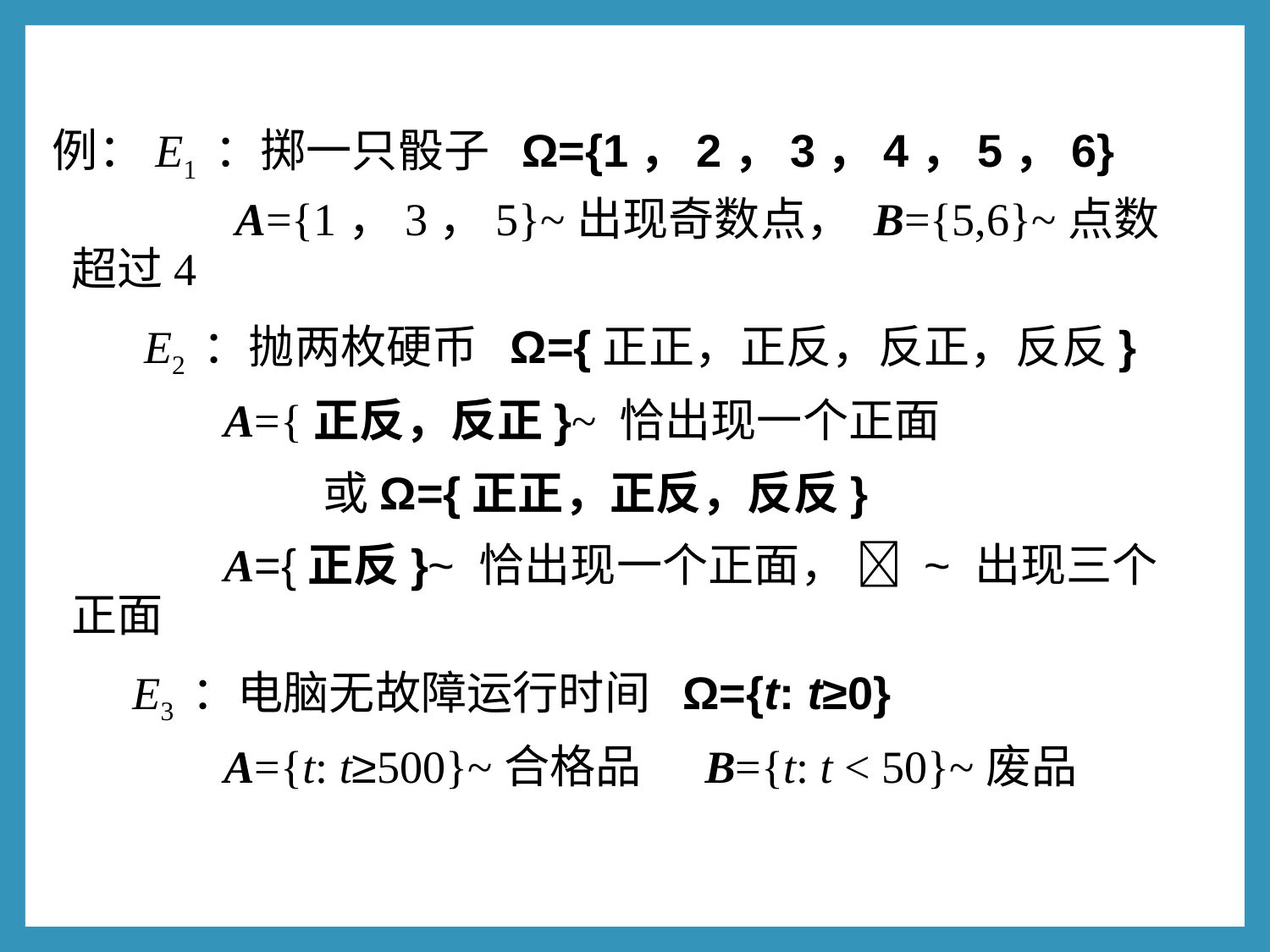

# 例：E1 ：掷一只骰子  Ω={1，2，3，4，5，6}
                A={1，3，5}~出现奇数点， B={5,6}~点数超过4
        E2 ：抛两枚硬币  Ω={正正，正反，反正，反反}
               A={正反，反正}~ 恰出现一个正面
                         或Ω={正正，正反，反反}
               A={正反}~ 恰出现一个正面， ∅ ~ 出现三个正面
       E3 ：电脑无故障运行时间  Ω={t: t≥0}
               A={t: t≥500}~合格品     B={t: t < 50}~废品